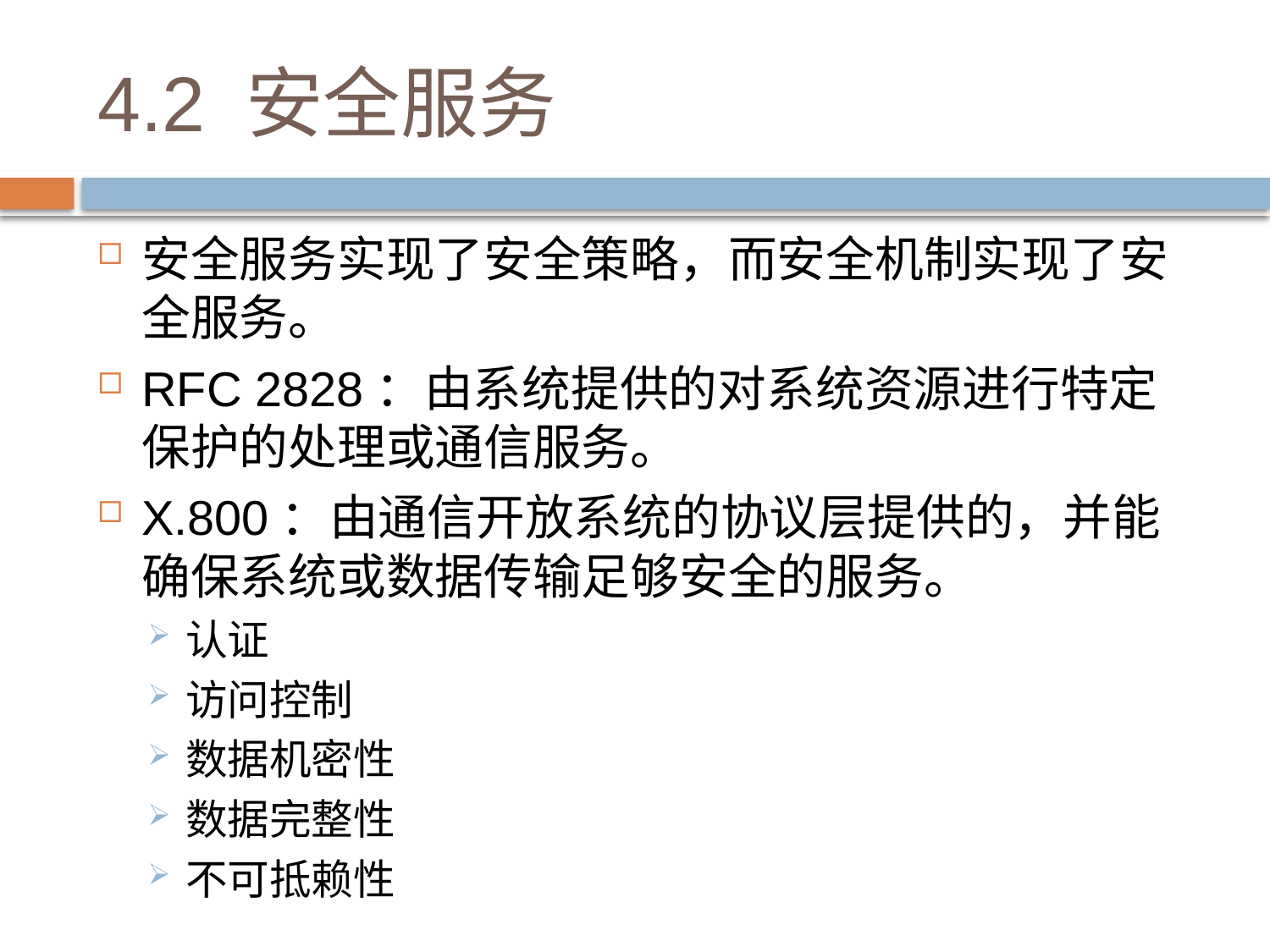

# 4.2 安全服务
安全服务实现了安全策略，而安全机制实现了安全服务。
RFC 2828：由系统提供的对系统资源进行特定保护的处理或通信服务。
X.800：由通信开放系统的协议层提供的，并能确保系统或数据传输足够安全的服务。
认证
访问控制
数据机密性
数据完整性
不可抵赖性